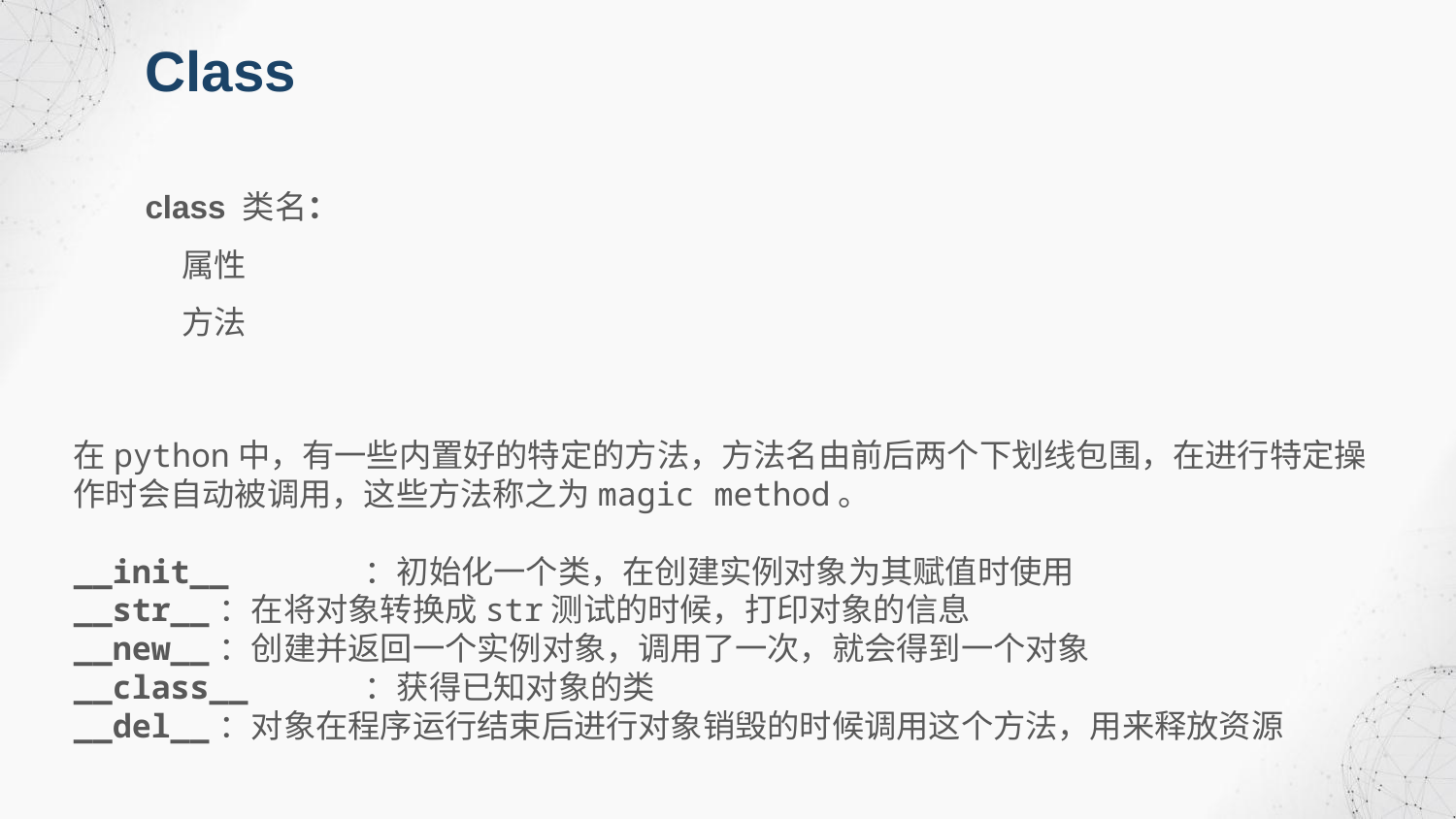

Class
class 类名：
    属性
    方法
在python中，有一些内置好的特定的方法，方法名由前后两个下划线包围，在进行特定操作时会自动被调用，这些方法称之为magic method。

__init__	：初始化一个类，在创建实例对象为其赋值时使用
__str__	：在将对象转换成str测试的时候，打印对象的信息
__new__	：创建并返回一个实例对象，调用了一次，就会得到一个对象
__class__	：获得已知对象的类
__del__	：对象在程序运行结束后进行对象销毁的时候调用这个方法，用来释放资源